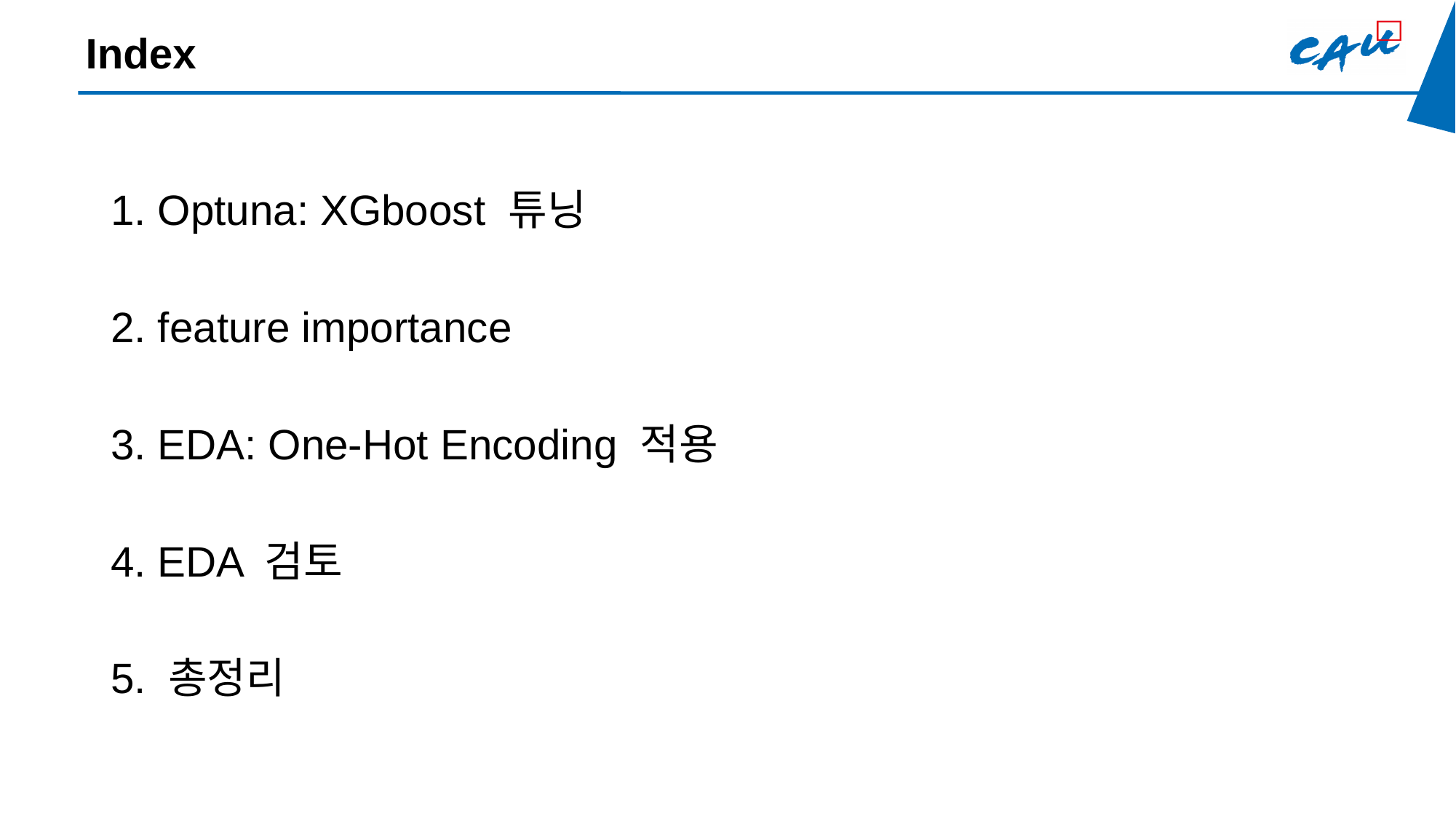

Index
1. Optuna: XGboost 튜닝
2. feature importance
3. EDA: One-Hot Encoding 적용
4. EDA 검토
5. 총정리